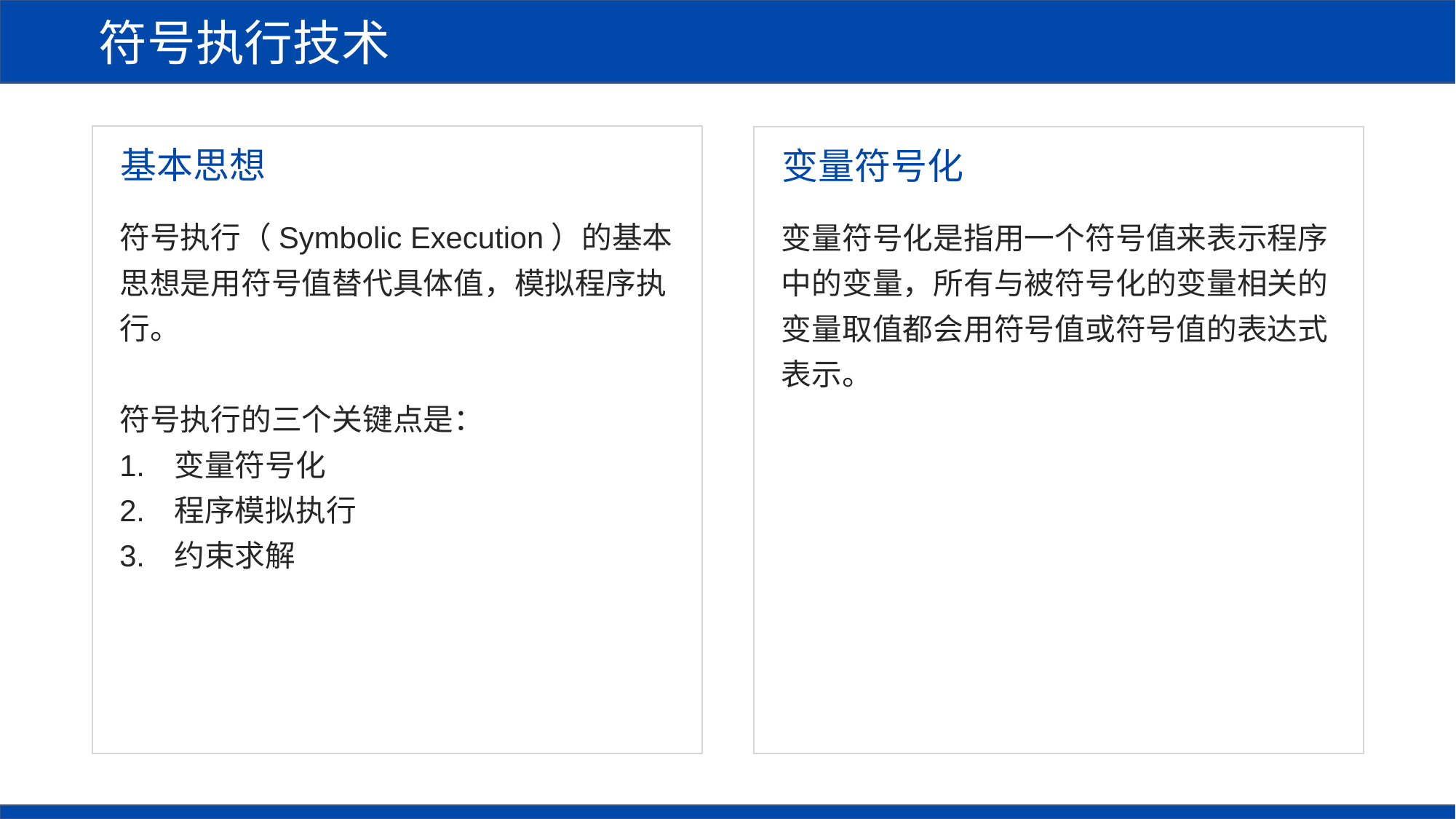

符号执行技术

基本思想
变量符号化
符号执行（Symbolic Execution）的基本思想是用符号值替代具体值，模拟程序执行。

符号执行的三个关键点是：
变量符号化
程序模拟执行
约束求解
变量符号化是指用一个符号值来表示程序中的变量，所有与被符号化的变量相关的变量取值都会用符号值或符号值的表达式表示。